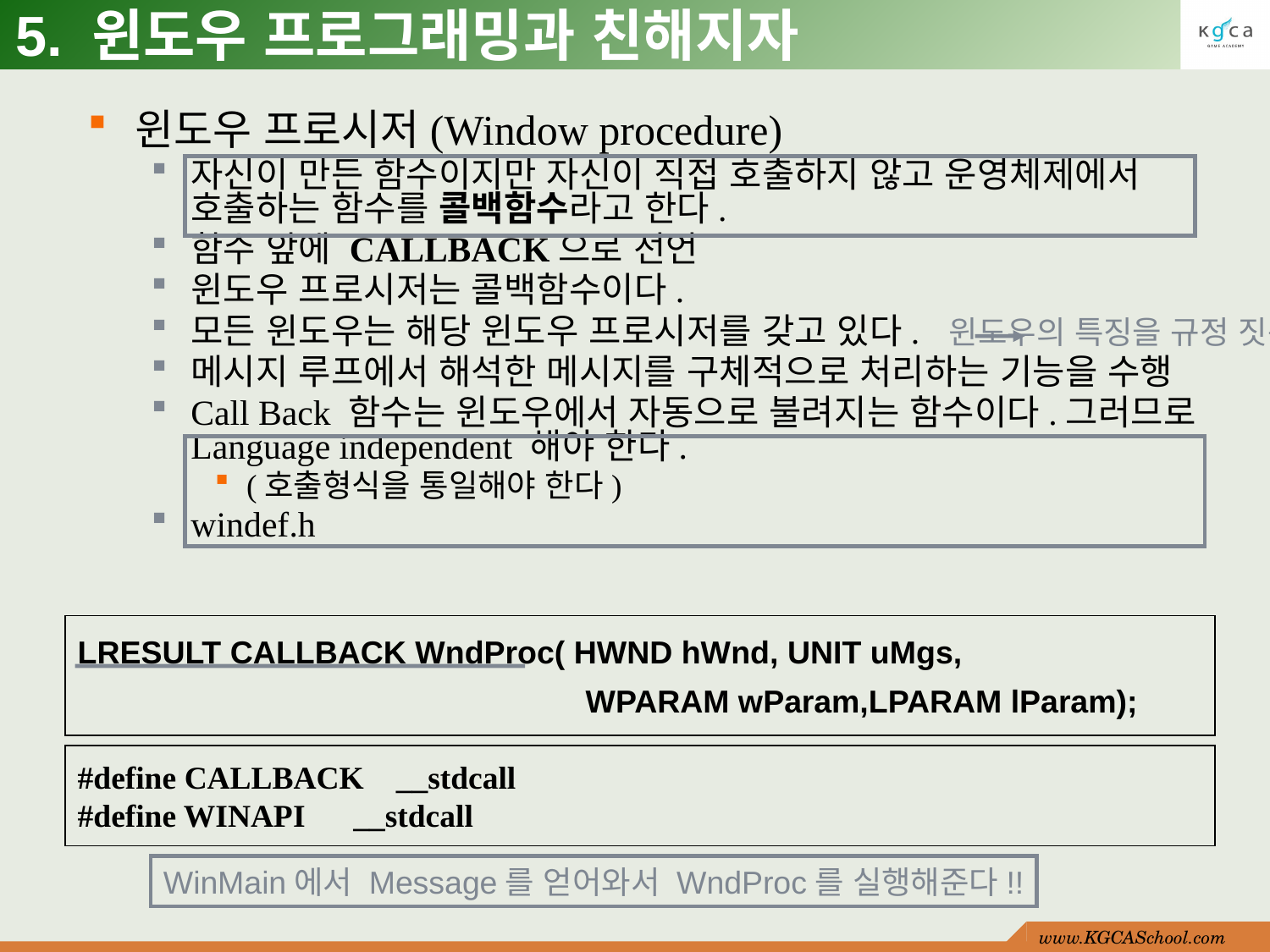

# 5. 윈도우 프로그래밍과 친해지자
윈도우 프로시저(Window procedure)
자신이 만든 함수이지만 자신이 직접 호출하지 않고 운영체제에서 호출하는 함수를 콜백함수라고 한다.
함수 앞에 CALLBACK으로 선언
윈도우 프로시저는 콜백함수이다.
모든 윈도우는 해당 윈도우 프로시저를 갖고 있다.
메시지 루프에서 해석한 메시지를 구체적으로 처리하는 기능을 수행
Call Back 함수는 윈도우에서 자동으로 불려지는 함수이다.그러므로 Language independent 해야 한다.
(호출형식을 통일해야 한다)
windef.h

윈도우의 특징을 규정 짓는다!

LRESULT CALLBACK WndProc( HWND hWnd, UNIT uMgs,
				WPARAM wParam,LPARAM lParam);

#define CALLBACK    __stdcall
#define WINAPI      __stdcall
WinMain에서 Message를 얻어와서 WndProc를 실행해준다!!